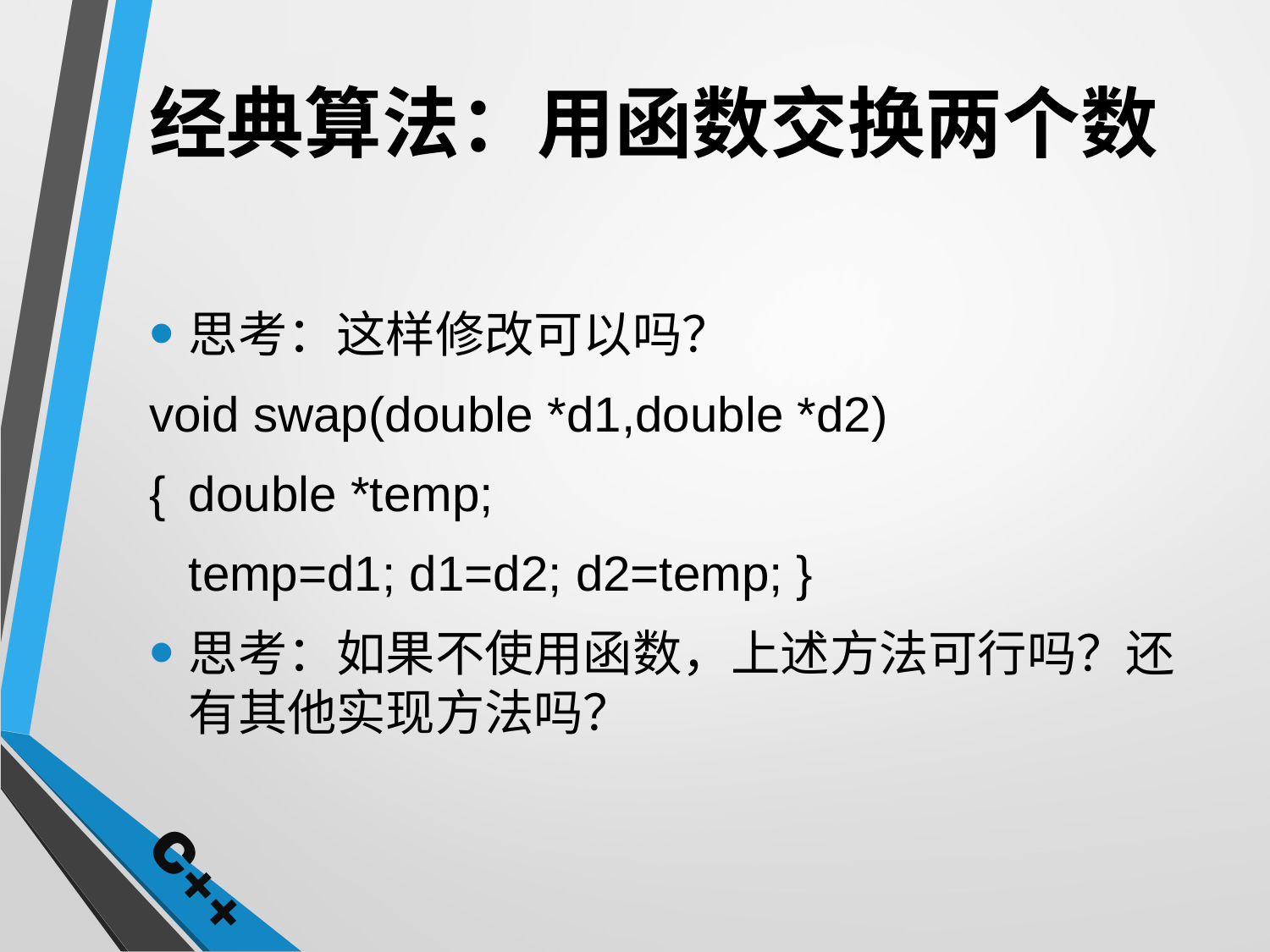

# 经典算法：用函数交换两个数
思考：这样修改可以吗？
void swap(double *d1,double *d2)
{	double *temp;
	temp=d1; d1=d2; d2=temp; }
思考：如果不使用函数，上述方法可行吗？还有其他实现方法吗？